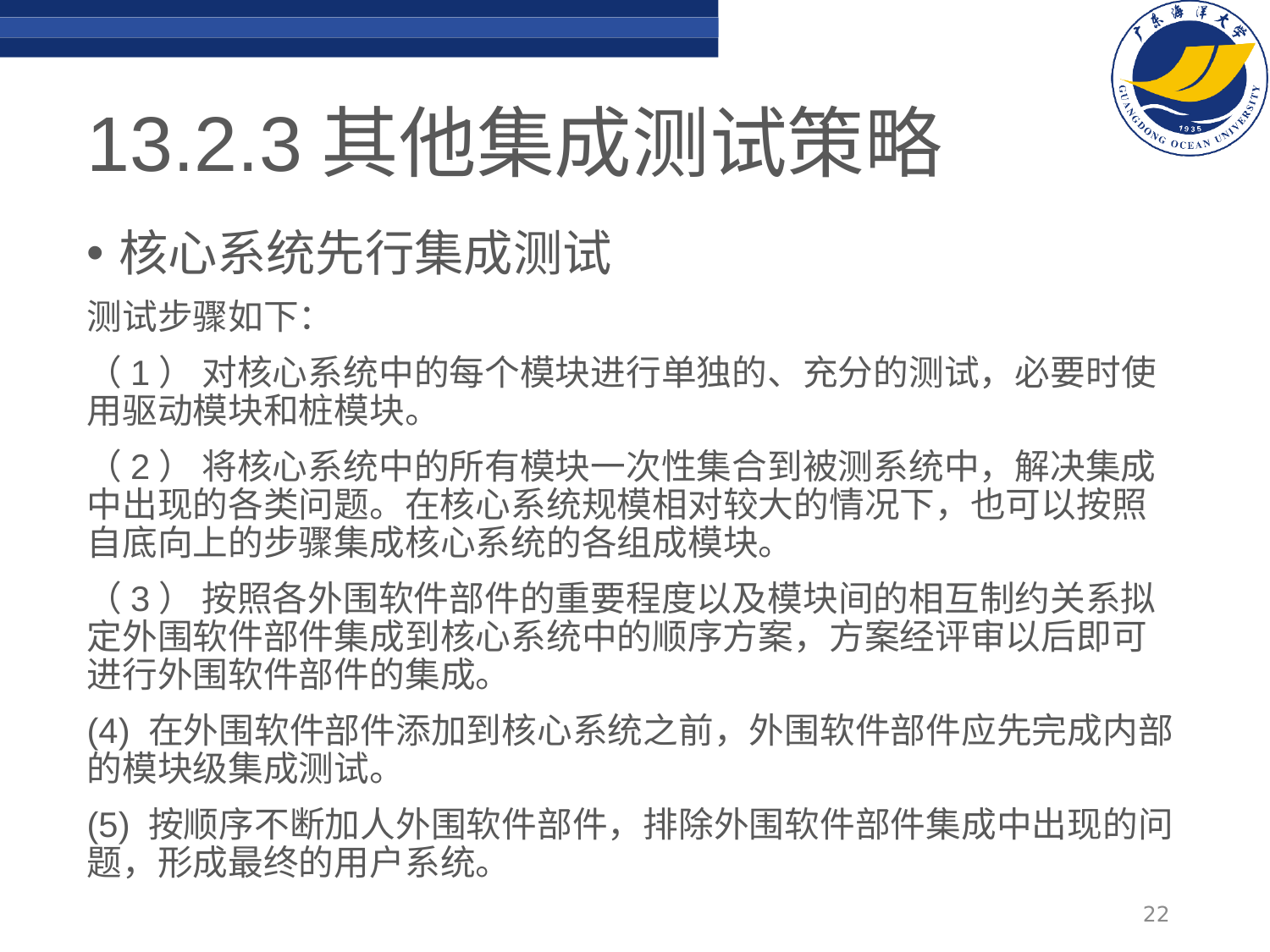

# 13.2.3其他集成测试策略
核心系统先行集成测试
测试步骤如下：
（1） 对核心系统中的每个模块进行单独的、充分的测试，必要时使用驱动模块和桩模块。
（2） 将核心系统中的所有模块一次性集合到被测系统中，解决集成中出现的各类问题。在核心系统规模相对较大的情况下，也可以按照自底向上的步骤集成核心系统的各组成模块。
（3） 按照各外围软件部件的重要程度以及模块间的相互制约关系拟定外围软件部件集成到核心系统中的顺序方案，方案经评审以后即可进行外围软件部件的集成。
(4) 在外围软件部件添加到核心系统之前，外围软件部件应先完成内部的模块级集成测试。
(5) 按顺序不断加人外围软件部件，排除外围软件部件集成中出现的问题，形成最终的用户系统。
22